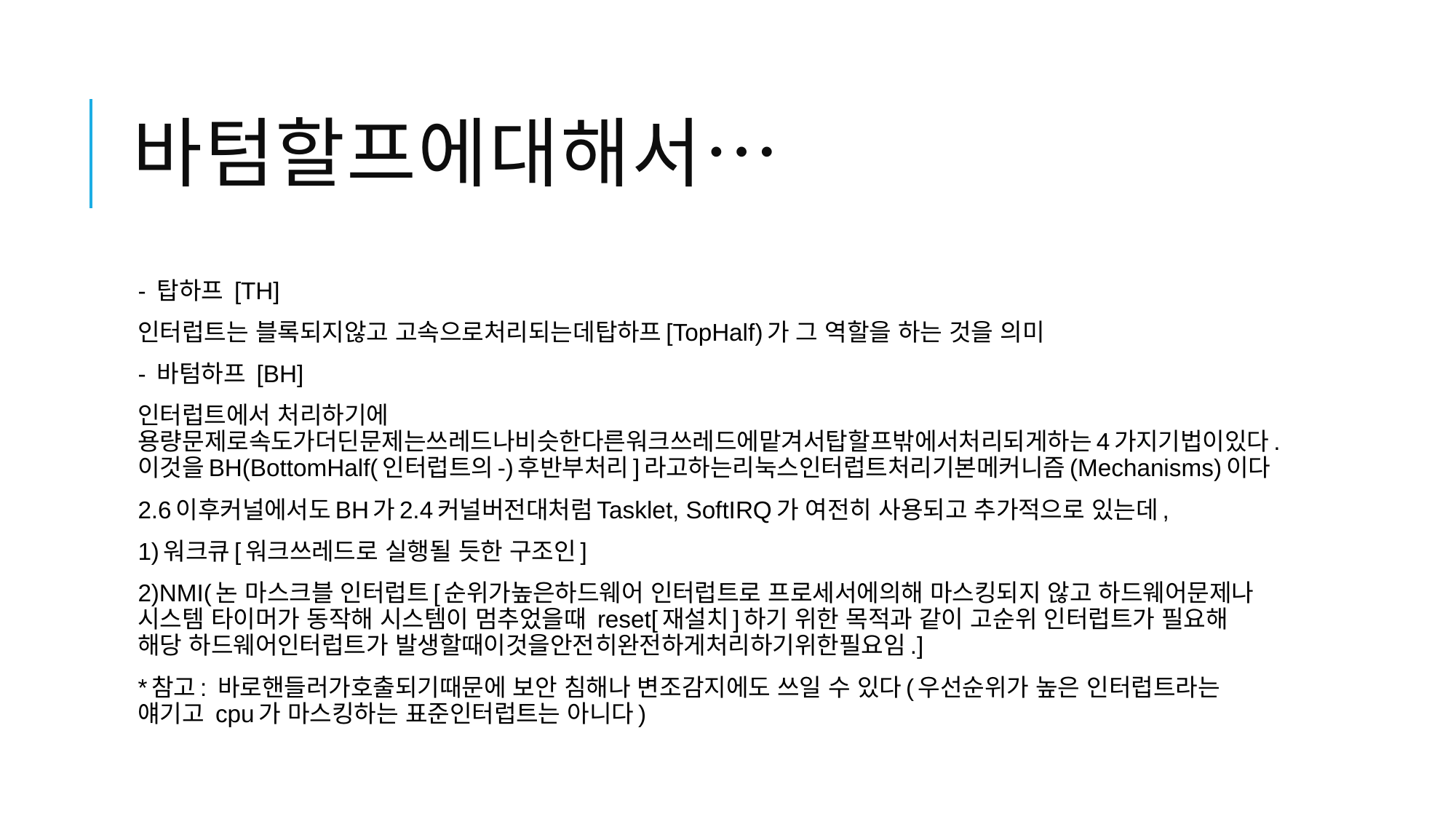

# 바텀할프에대해서…
- 탑하프 [TH]
인터럽트는 블록되지않고 고속으로처리되는데탑하프[TopHalf)가 그 역할을 하는 것을 의미
- 바텀하프 [BH]
인터럽트에서 처리하기에 용량문제로속도가더딘문제는쓰레드나비슷한다른워크쓰레드에맡겨서탑할프밖에서처리되게하는4가지기법이있다.이것을BH(BottomHalf(인터럽트의-)후반부처리]라고하는리눅스인터럽트처리기본메커니즘(Mechanisms)이다
2.6이후커널에서도BH가2.4커널버전대처럼Tasklet, SoftIRQ가 여전히 사용되고 추가적으로 있는데,
1)워크큐[워크쓰레드로 실행될 듯한 구조인]
2)NMI(논 마스크블 인터럽트[순위가높은하드웨어 인터럽트로 프로세서에의해 마스킹되지 않고 하드웨어문제나 시스템 타이머가 동작해 시스템이 멈추었을때 reset[재설치]하기 위한 목적과 같이 고순위 인터럽트가 필요해 해당 하드웨어인터럽트가 발생할때이것을안전히완전하게처리하기위한필요임.]
*참고: 바로핸들러가호출되기때문에 보안 침해나 변조감지에도 쓰일 수 있다(우선순위가 높은 인터럽트라는 얘기고 cpu가 마스킹하는 표준인터럽트는 아니다)